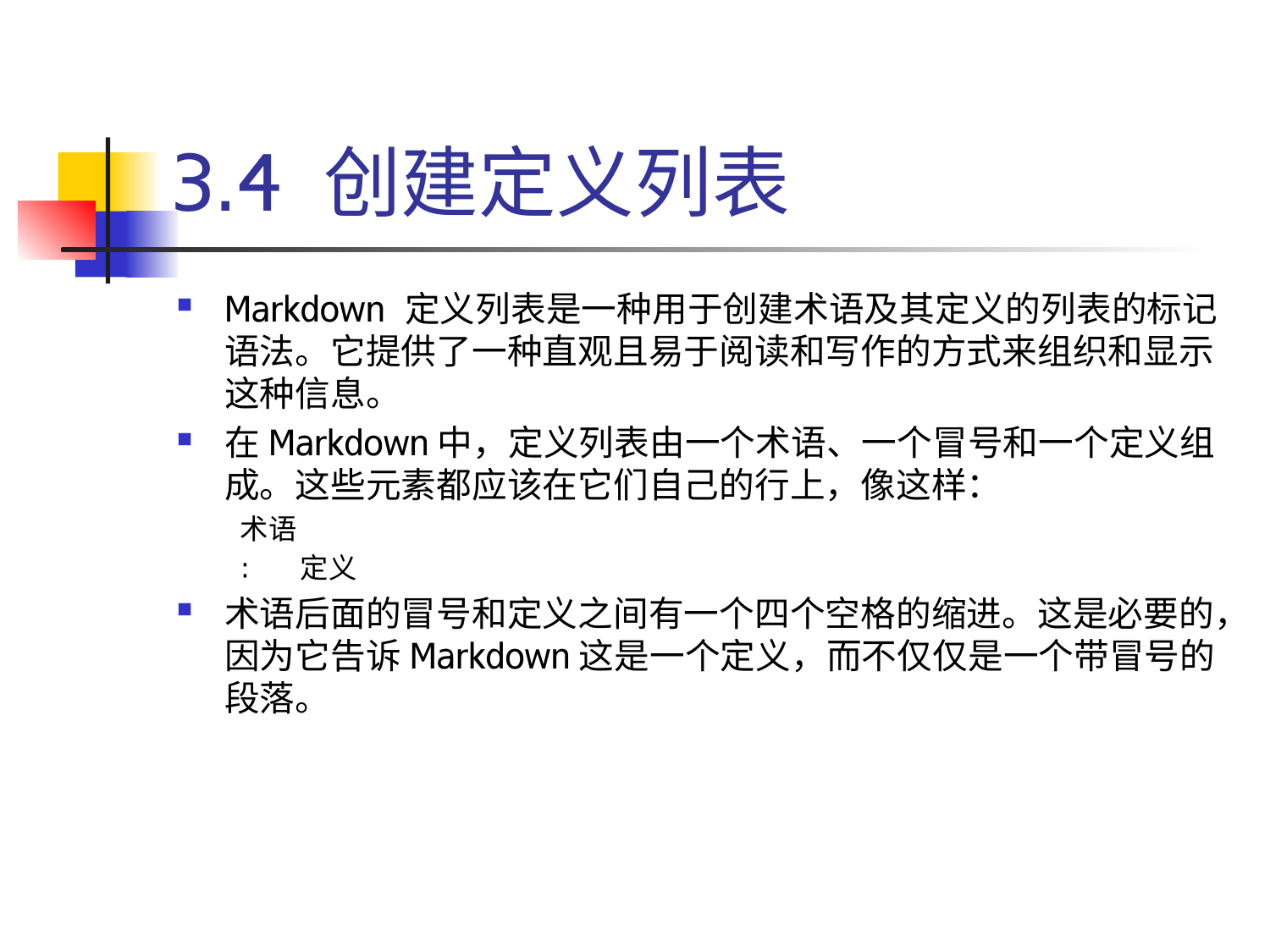

# 3.4 创建定义列表
Markdown 定义列表是一种用于创建术语及其定义的列表的标记语法。它提供了一种直观且易于阅读和写作的方式来组织和显示这种信息。
在Markdown中，定义列表由一个术语、一个冒号和一个定义组成。这些元素都应该在它们自己的行上，像这样：
术语
:     定义
术语后面的冒号和定义之间有一个四个空格的缩进。这是必要的，因为它告诉Markdown这是一个定义，而不仅仅是一个带冒号的段落。